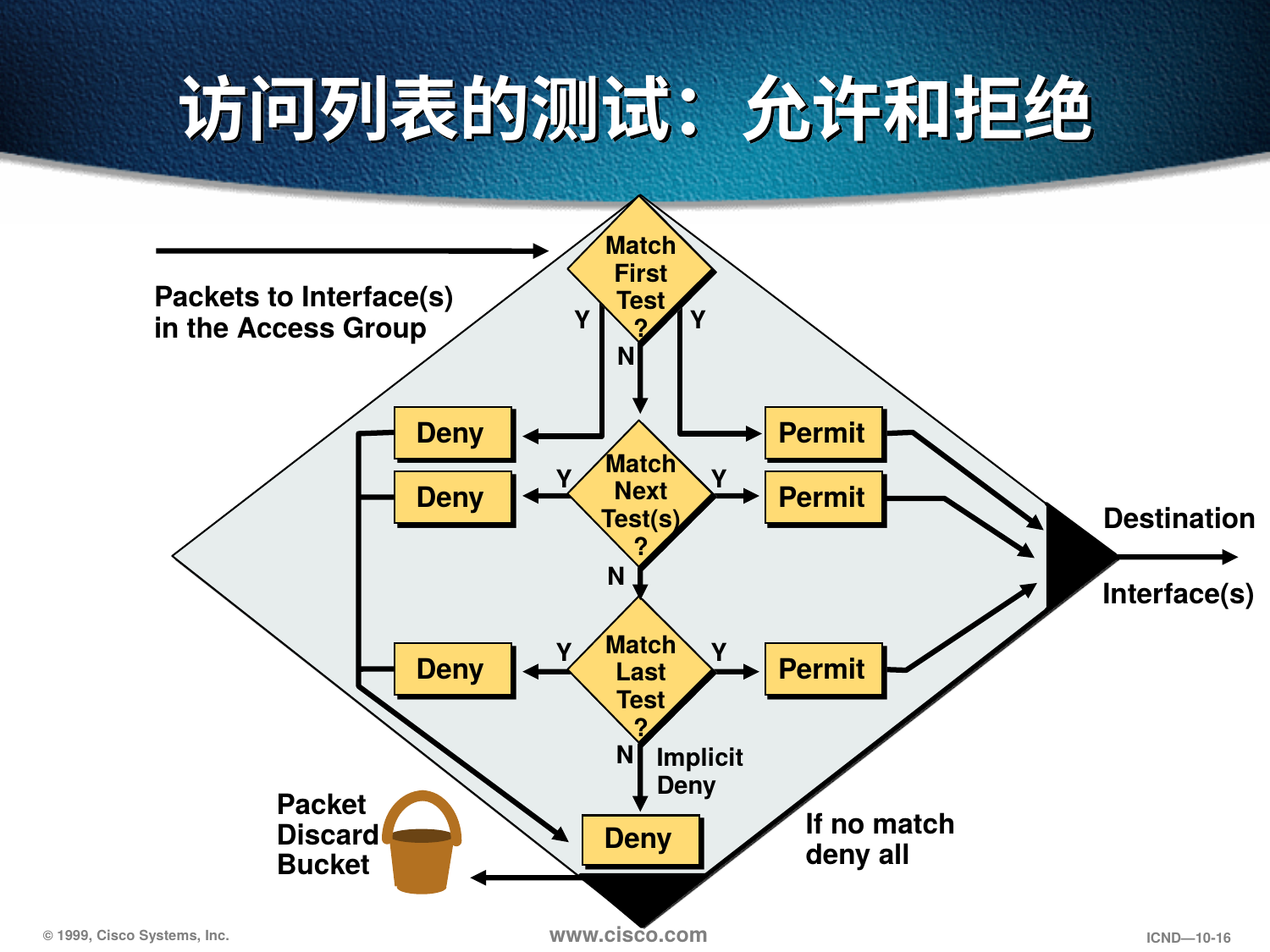

# 访问列表的测试：允许和拒绝

Match
First
Test
?

Packets to Interface(s)
in the Access Group

Y
Y
N

Deny
Permit

Match
Next
Test(s)
?
Y
Y

Deny
Permit

Destination

N

Interface(s)

Match
Last
Test
?
Y
Y

Deny
Permit

N
Implicit
Deny

Packet
Discard
Bucket

If no match
deny all

Deny